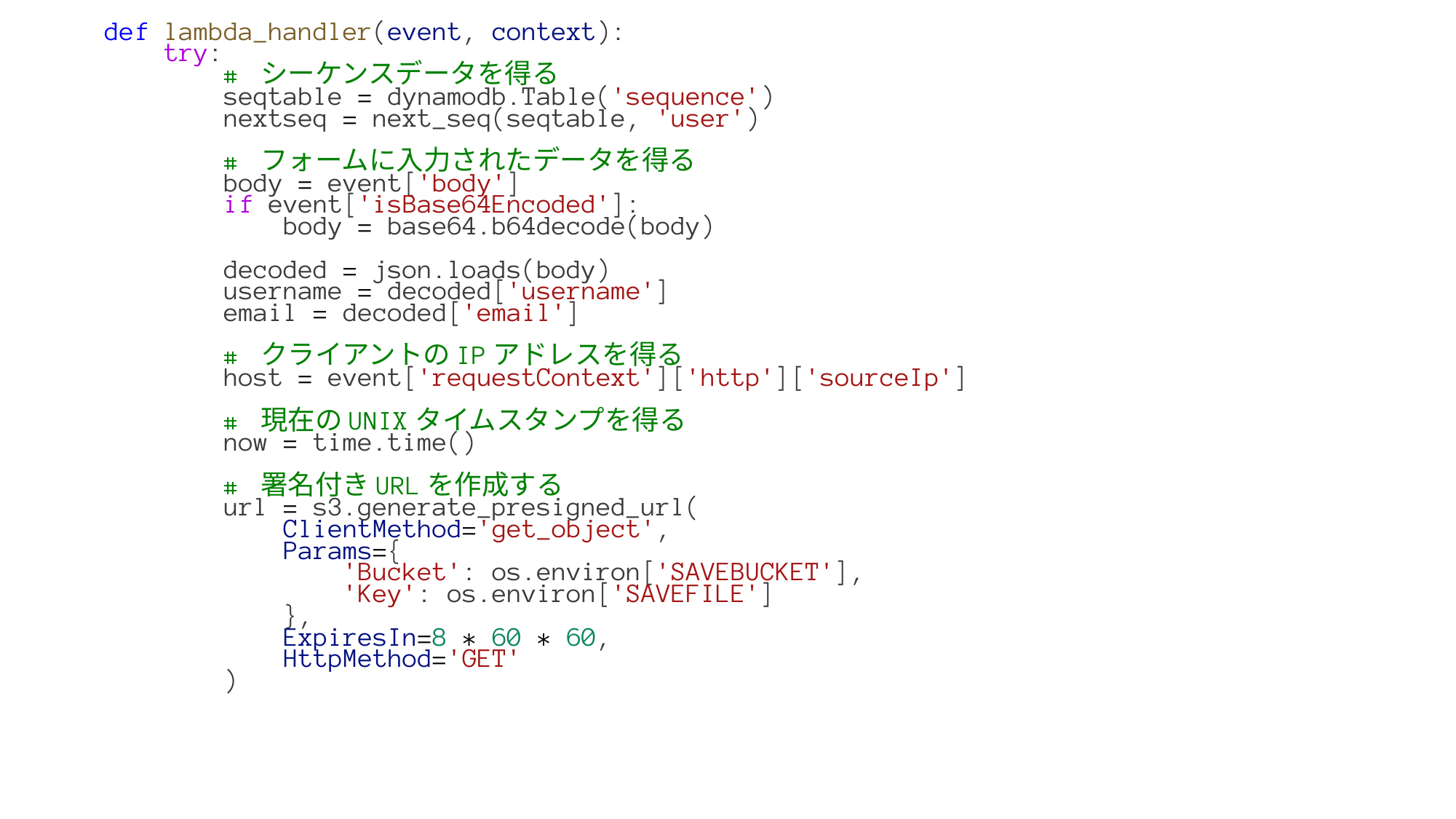

def lambda_handler(event, context):
    try:
        # シーケンスデータを得る
        seqtable = dynamodb.Table('sequence')
        nextseq = next_seq(seqtable, 'user')

        # フォームに入力されたデータを得る
        body = event['body']
        if event['isBase64Encoded']:
            body = base64.b64decode(body)

        decoded = json.loads(body)
        username = decoded['username']
        email = decoded['email']

        # クライアントのIPアドレスを得る
        host = event['requestContext']['http']['sourceIp']

        # 現在のUNIXタイムスタンプを得る
        now = time.time()

        # 署名付きURLを作成する
        url = s3.generate_presigned_url(
            ClientMethod='get_object',
            Params={
                'Bucket': os.environ['SAVEBUCKET'],
                'Key': os.environ['SAVEFILE']
            },
            ExpiresIn=8 * 60 * 60,
            HttpMethod='GET'
        )